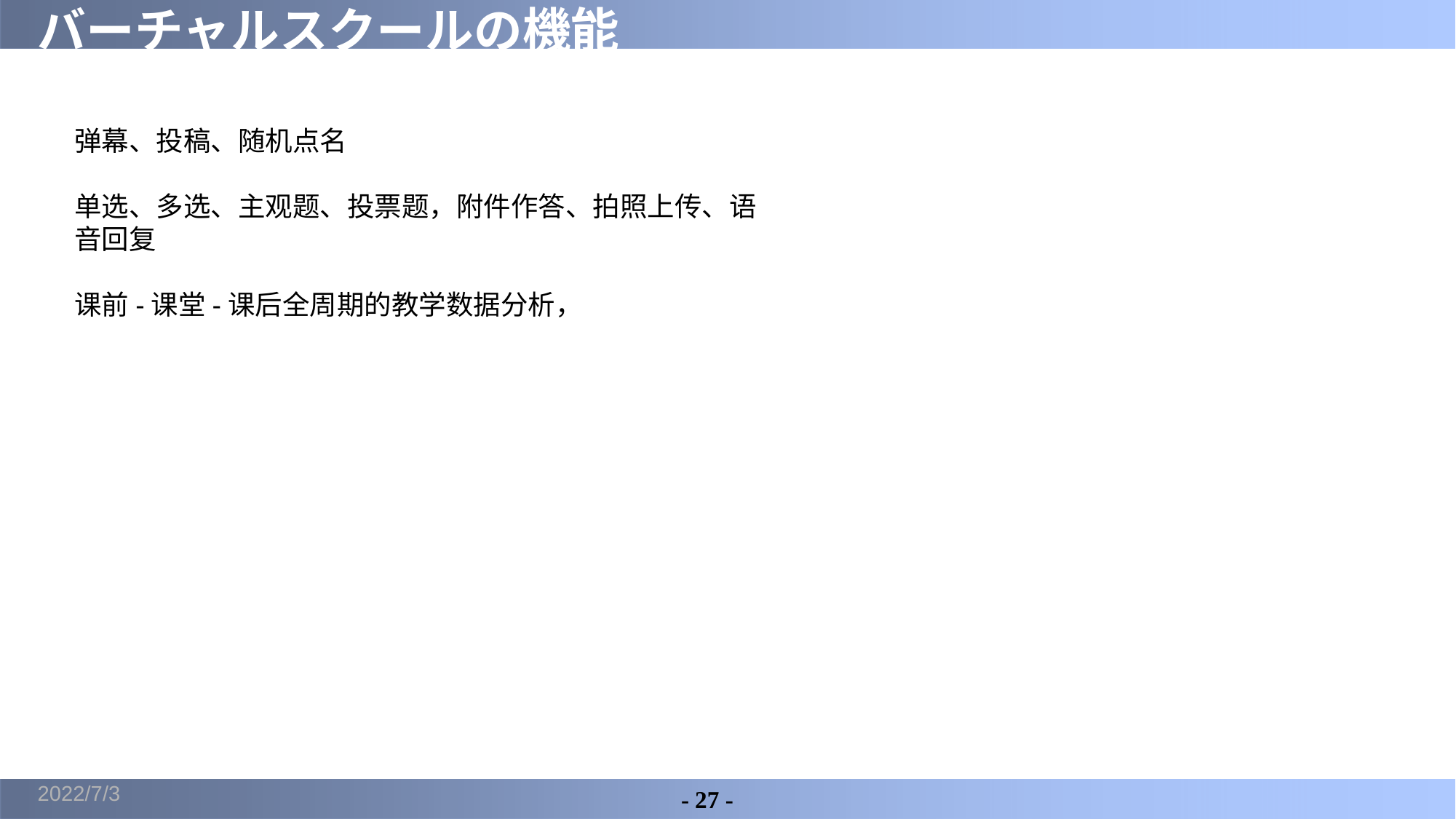

# バーチャルスクールの機能
弹幕、投稿、随机点名

单选、多选、主观题、投票题，附件作答、拍照上传、语音回复

课前-课堂-课后全周期的教学数据分析，
2022/7/3
- 27 -